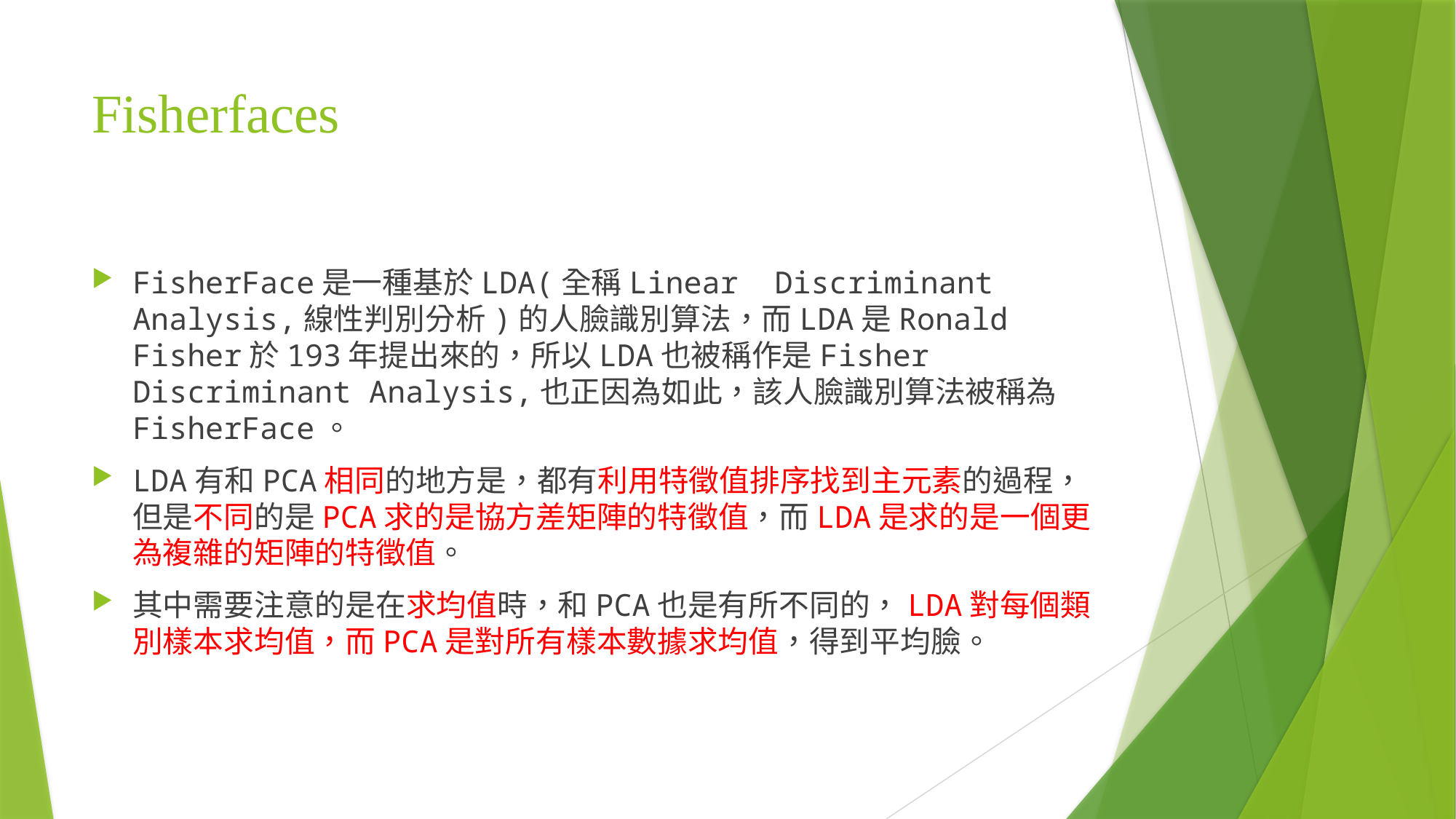

# Fisherfaces
FisherFace是一種基於LDA(全稱Linear  Discriminant Analysis,線性判別分析)的人臉識別算法，而LDA是Ronald Fisher於193年提出來的，所以LDA也被稱作是Fisher Discriminant Analysis,也正因為如此，該人臉識別算法被稱為FisherFace。
LDA有和PCA相同的地方是，都有利用特徵值排序找到主元素的過程，但是不同的是PCA求的是協方差矩陣的特徵值，而LDA是求的是一個更為複雜的矩陣的特徵值。
其中需要注意的是在求均值時，和PCA也是有所不同的，LDA對每個類別樣本求均值，而PCA是對所有樣本數據求均值，得到平均臉。